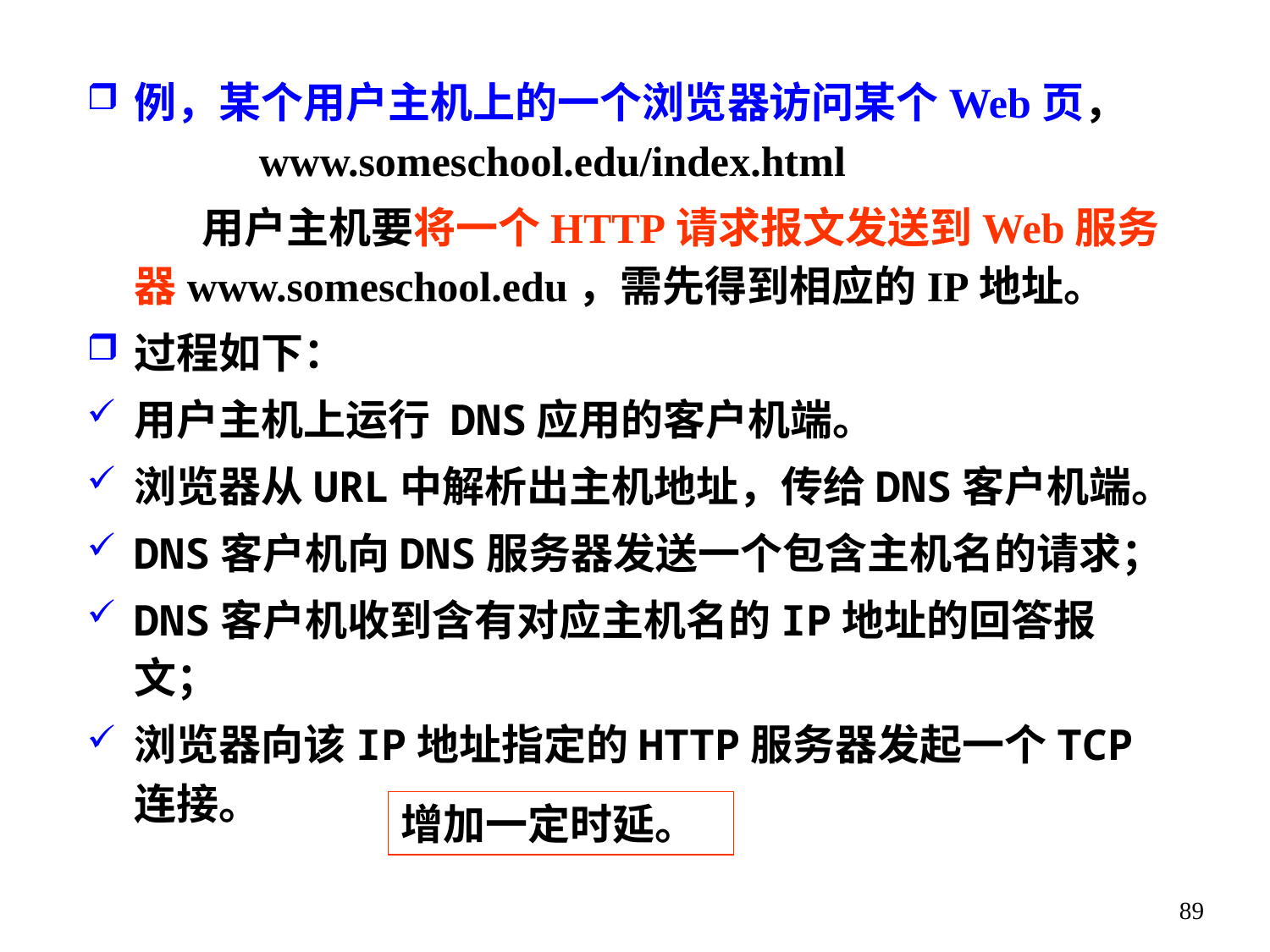

例，某个用户主机上的一个浏览器访问某个Web页，                  www.someschool.edu/index.html
           用户主机要将一个HTTP请求报文发送到Web服务器www.someschool.edu，需先得到相应的IP地址。
过程如下：
用户主机上运行 DNS应用的客户机端。
浏览器从URL中解析出主机地址，传给DNS客户机端。
DNS客户机向DNS服务器发送一个包含主机名的请求；
DNS客户机收到含有对应主机名的IP地址的回答报文；
浏览器向该IP地址指定的HTTP服务器发起一个TCP连接。
增加一定时延。
89